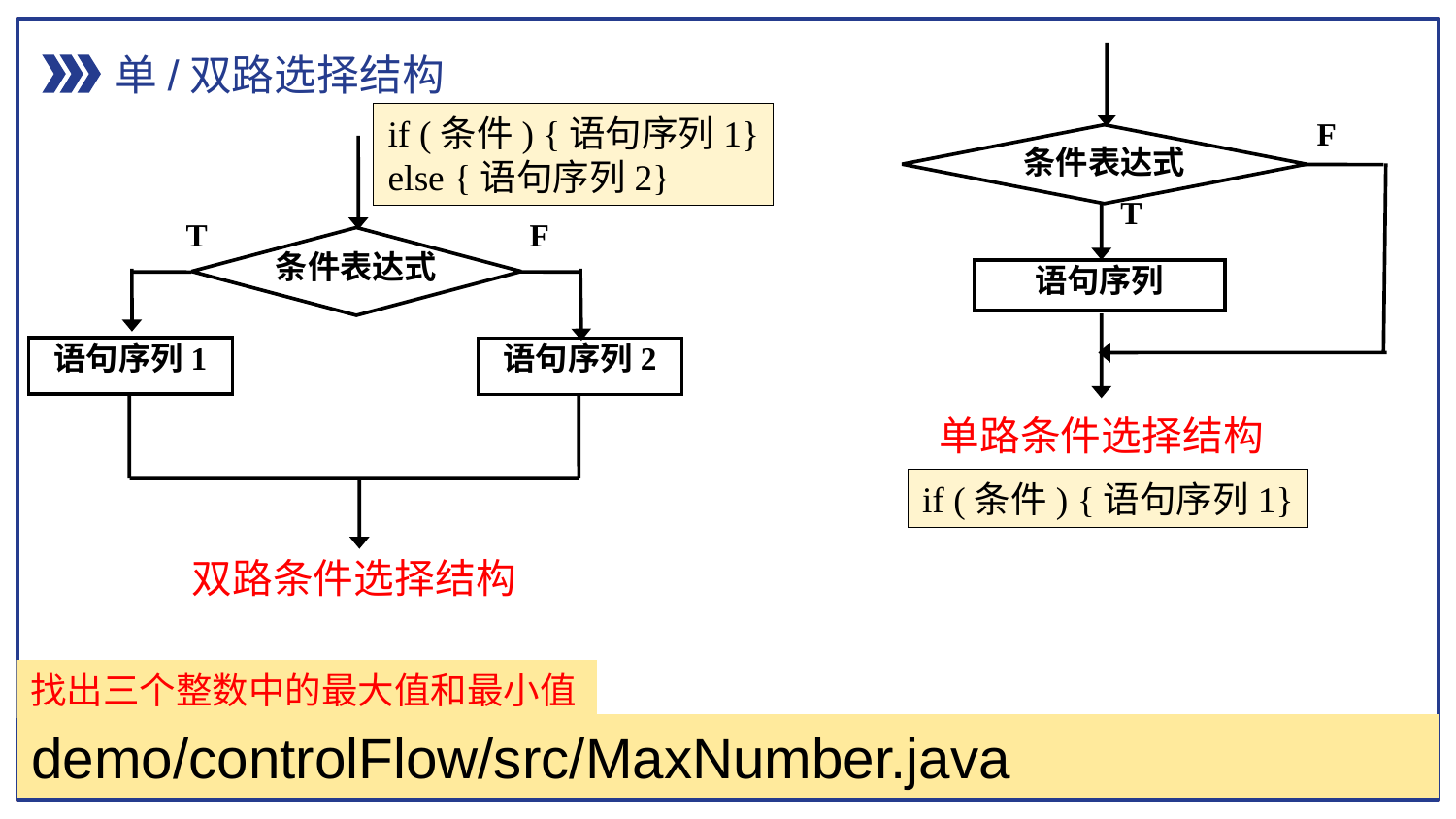

单/双路选择结构

F
条件表达式

T

语句序列

单路条件选择结构

if (条件) {语句序列1}
else {语句序列2}

T
F
条件表达式

语句序列1
语句序列2

双路条件选择结构

if (条件) {语句序列1}
找出三个整数中的最大值和最小值
demo/controlFlow/src/MaxNumber.java